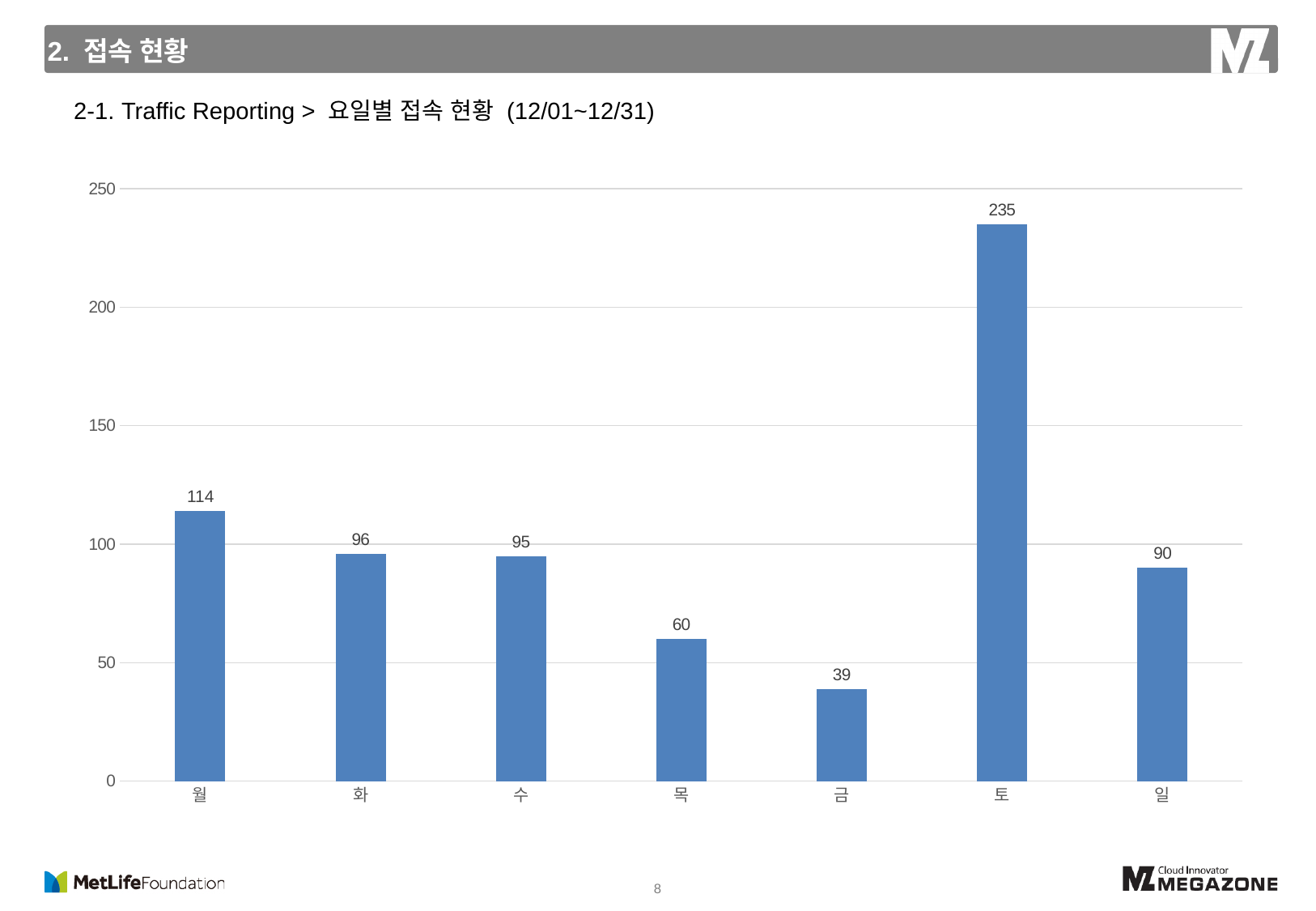

2. 접속 현황
2-1. Traffic Reporting > 요일별 접속 현황 (12/01~12/31)

### Chart

| Category | 계열 1 |
|---|---|
| 월 | 114.0 |
| 화 | 96.0 |
| 수 | 95.0 |
| 목 | 60.0 |
| 금 | 39.0 |
| 토 | 235.0 |
| 일 | 90.0 |
8